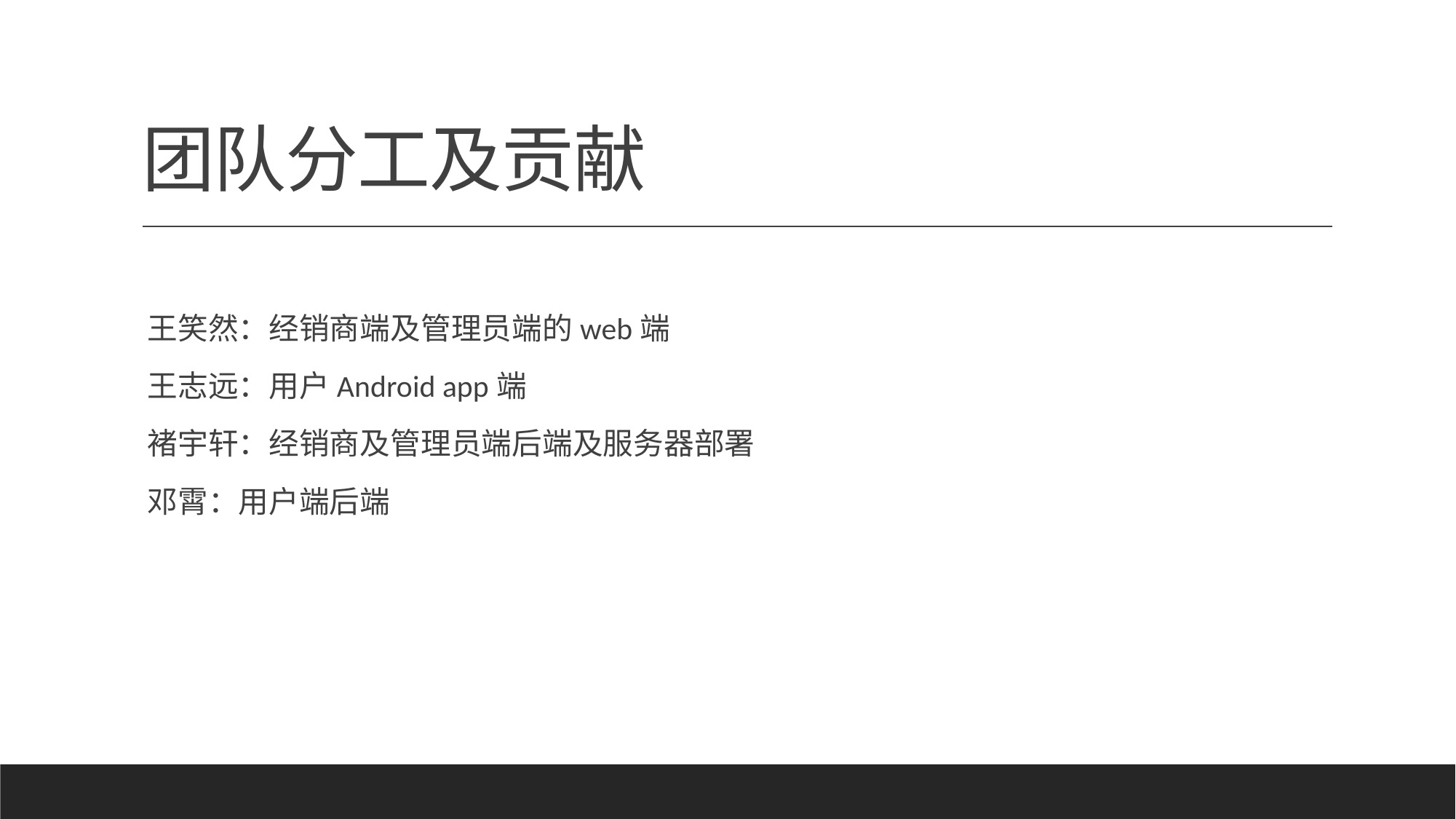

# 团队分工及贡献

王笑然：经销商端及管理员端的web端
王志远：用户Android app端
褚宇轩：经销商及管理员端后端及服务器部署
邓霄：用户端后端